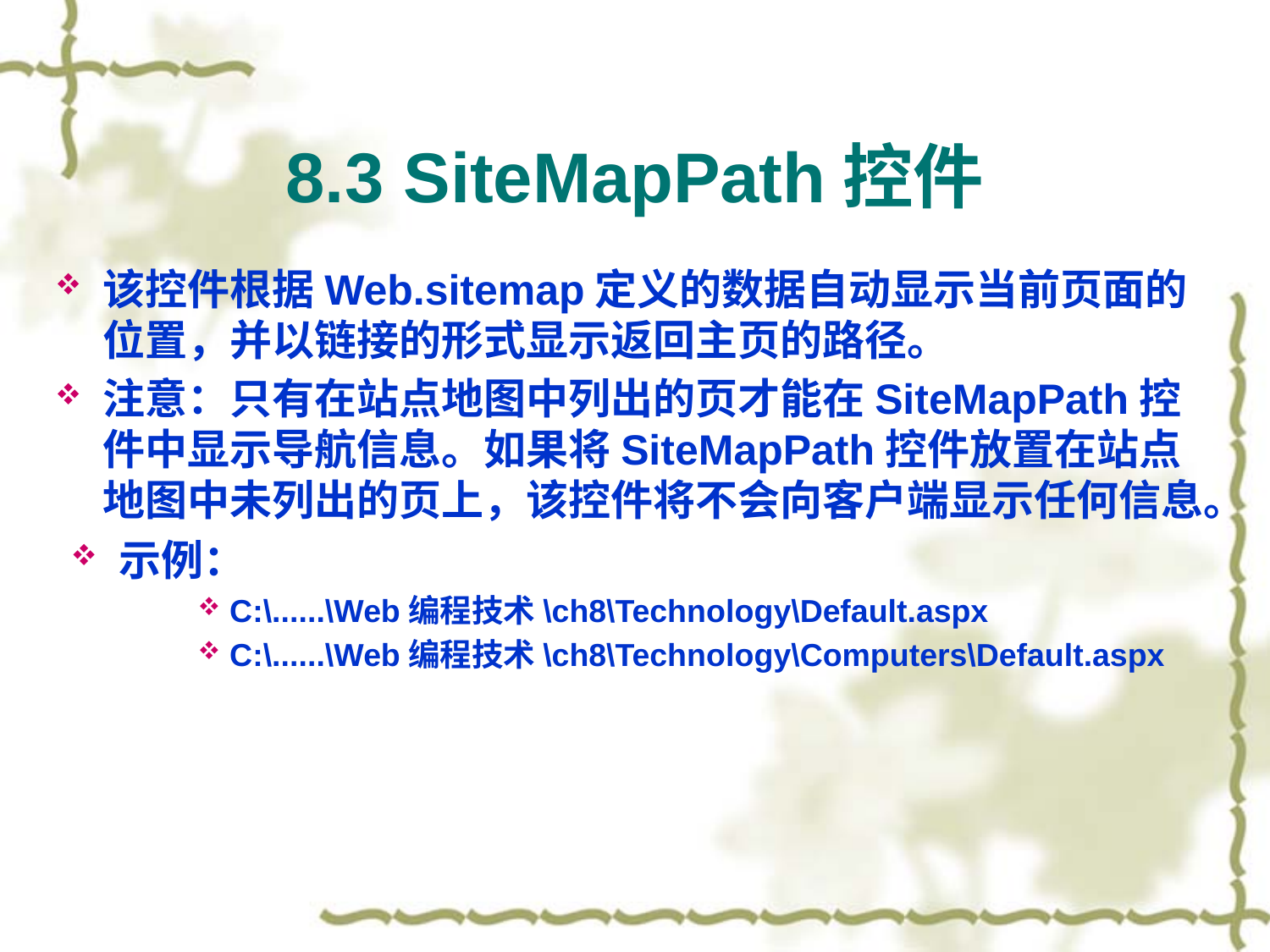

# 8.3 SiteMapPath控件
该控件根据Web.sitemap定义的数据自动显示当前页面的位置，并以链接的形式显示返回主页的路径。
注意：只有在站点地图中列出的页才能在SiteMapPath控件中显示导航信息。如果将SiteMapPath控件放置在站点地图中未列出的页上，该控件将不会向客户端显示任何信息。
示例：
C:\......\Web编程技术\ch8\Technology\Default.aspx
C:\......\Web编程技术\ch8\Technology\Computers\Default.aspx